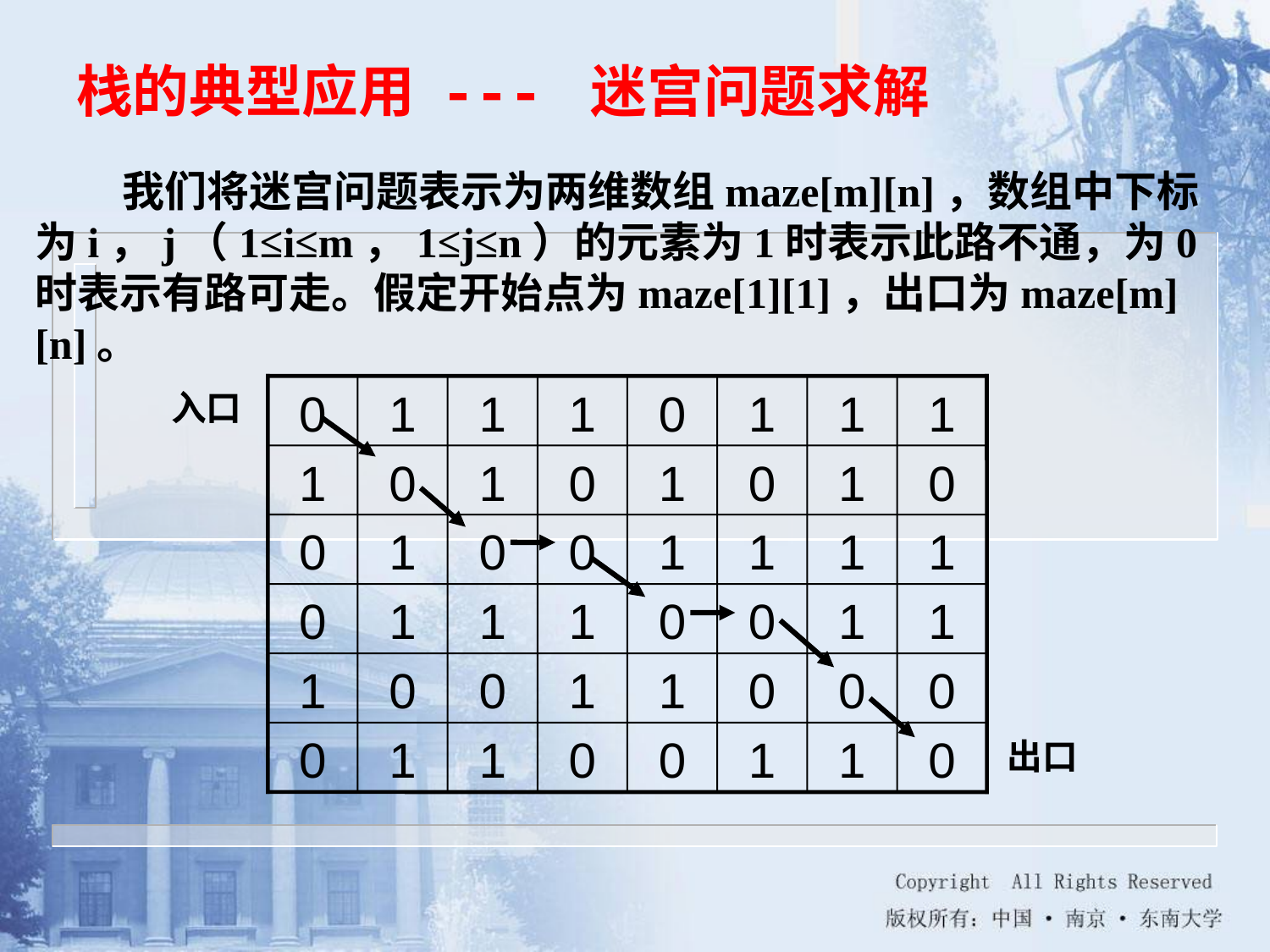

栈的典型应用 --- 迷宫问题求解
我们将迷宫问题表示为两维数组maze[m][n]，数组中下标为i，j（1≤i≤m，1≤j≤n）的元素为1时表示此路不通，为0时表示有路可走。假定开始点为maze[1][1]，出口为maze[m][n]。
0

1

1

1

0

1

1

1

入口

1

0
1
0
1
0
1
0

0

1
0
0
1
1
1
1

0

1
1
1
0
0
1
1

1

0
0
1
1
0
0
0

0

1
1
0
0
1
1
0
出口